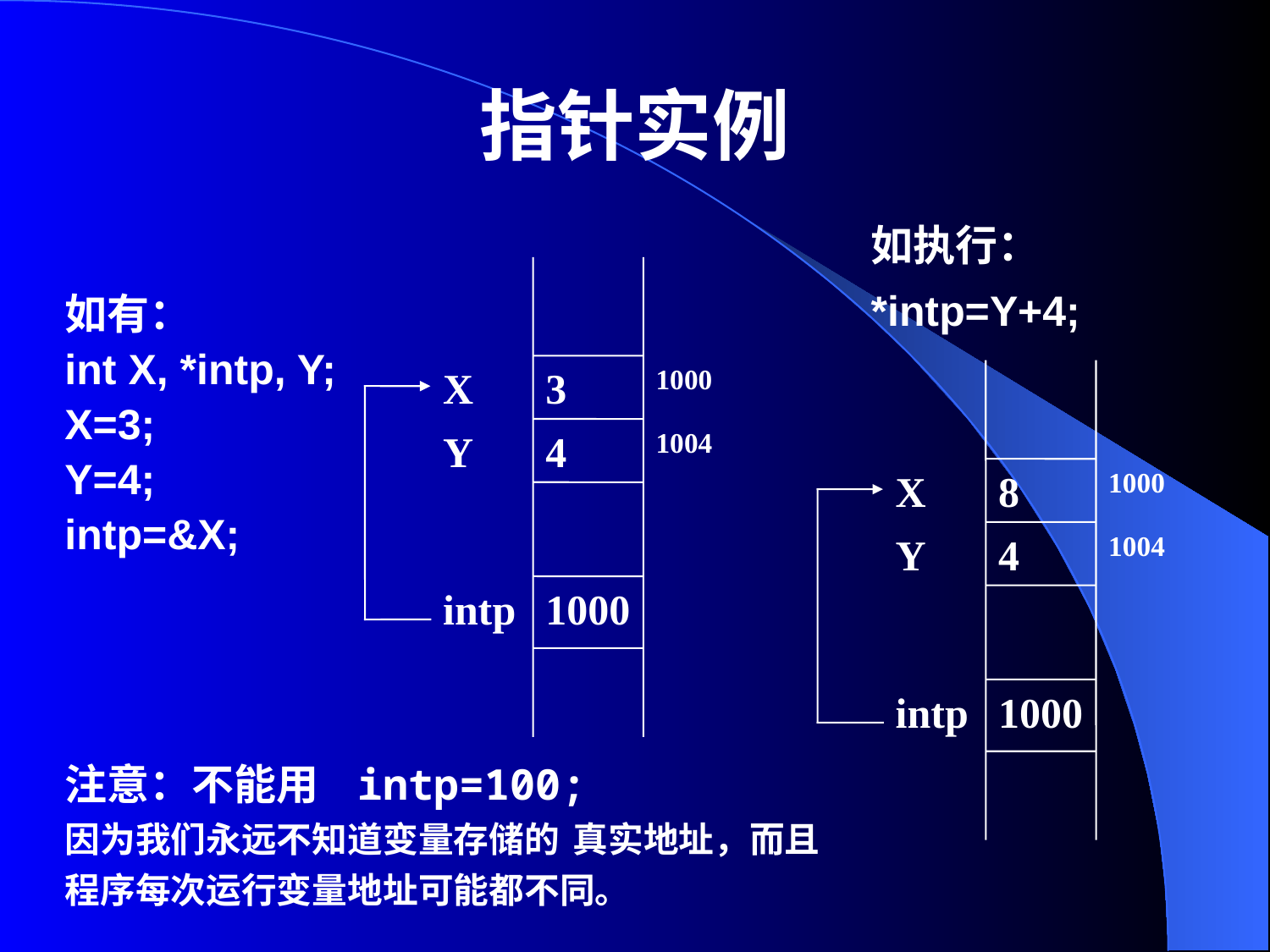

# 指针实例
如执行：
*intp=Y+4;

X
3

1000

Y
4

1004

intp
1000

如有：
int X, *intp, Y;
X=3;
Y=4;
intp=&X;

X
8

1000

Y
4

1004

intp
1000

注意：不能用   intp=100;
因为我们永远不知道变量存储的	真实地址，而且程序每次运行变量地址可能都不同。